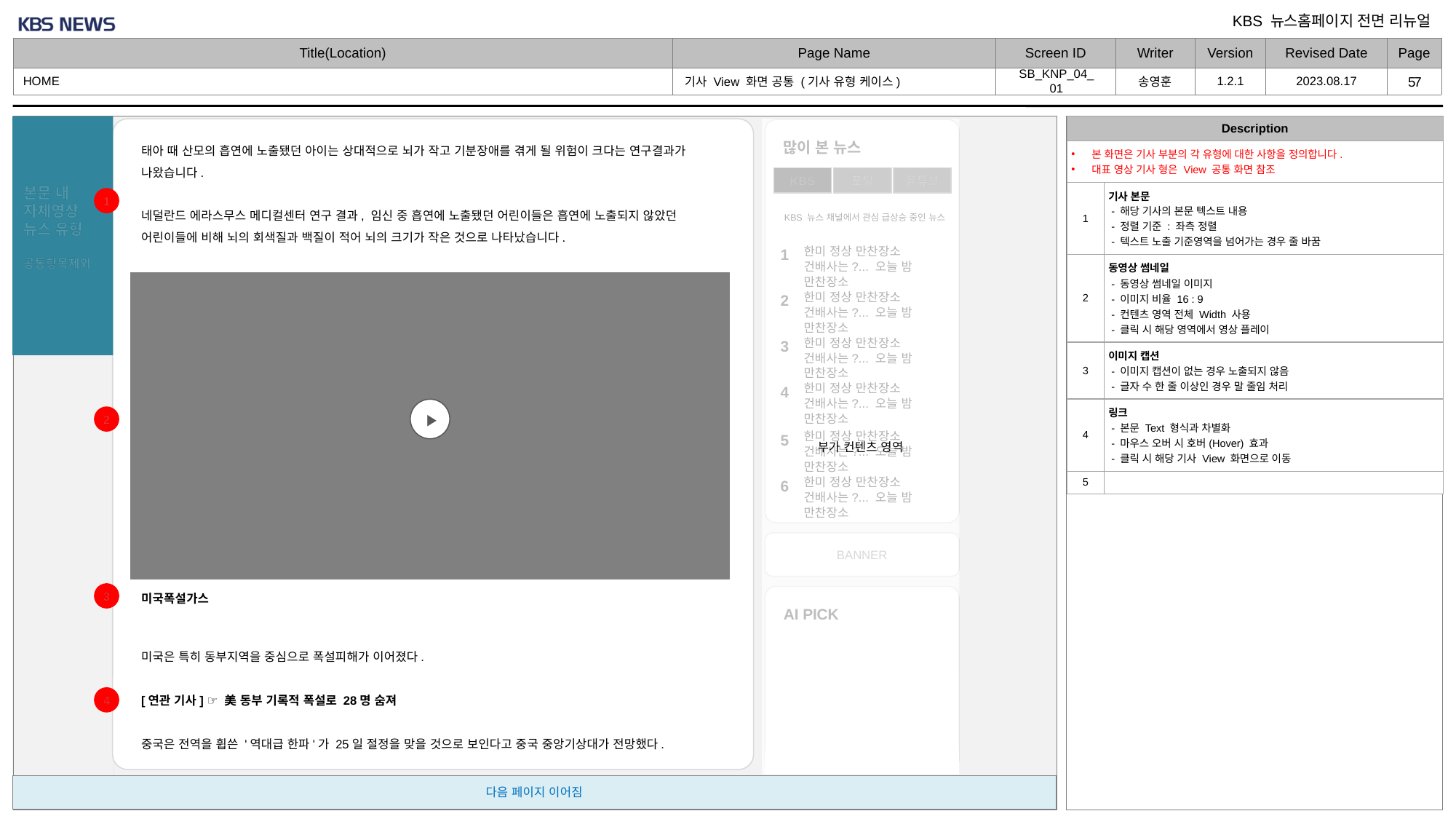

HOME
SB_KNP_04_01
# 기사 View 화면 공통 (기사 유형 케이스)
본문 내
자체영상
뉴스 유형

공통항목제외

| Description |  |
| --- | --- |
| 본 화면은 기사 부분의 각 유형에 대한 사항을 정의합니다. 대표 영상 기사 형은 View 공통 화면 참조 |  |
| 1 | 기사 본문 - 해당 기사의 본문 텍스트 내용 - 정렬 기준 : 좌측 정렬 - 텍스트 노출 기준영역을 넘어가는 경우 줄 바꿈 |
| 2 | 동영상 썸네일 - 동영상 썸네일 이미지 - 이미지 비율 16 : 9 - 컨텐츠 영역 전체 Width 사용 - 클릭 시 해당 영역에서 영상 플레이 |
| 3 | 이미지 캡션 - 이미지 캡션이 없는 경우 노출되지 않음 - 글자 수 한 줄 이상인 경우 말 줄임 처리 |
| 4 | 링크 - 본문 Text 형식과 차별화 - 마우스 오버 시 호버(Hover) 효과 - 클릭 시 해당 기사 View 화면으로 이동 |
| 5 |  |

부가 컨텐츠 영역

많이 본 뉴스
KBS
포털
유튜브
KBS 뉴스 채널에서 관심 급상승 중인 뉴스
한미 정상 만찬장소 건배사는?... 오늘 밤 만찬장소
1
한미 정상 만찬장소 건배사는?... 오늘 밤 만찬장소
2
한미 정상 만찬장소 건배사는?... 오늘 밤 만찬장소
3
한미 정상 만찬장소 건배사는?... 오늘 밤 만찬장소
4
한미 정상 만찬장소 건배사는?... 오늘 밤 만찬장소
5
한미 정상 만찬장소 건배사는?... 오늘 밤 만찬장소
6
BANNER

AI PICK

태아 때 산모의 흡연에 노출됐던 아이는 상대적으로 뇌가 작고 기분장애를 겪게 될 위험이 크다는 연구결과가 나왔습니다.

네덜란드 에라스무스 메디컬센터 연구 결과, 임신 중 흡연에 노출됐던 어린이들은 흡연에 노출되지 않았던 어린이들에 비해 뇌의 회색질과 백질이 적어 뇌의 크기가 작은 것으로 나타났습니다.

1

 ▶
2
3
미국폭설가스
미국은 특히 동부지역을 중심으로 폭설피해가 이어졌다.

[연관 기사] ☞ 美 동부 기록적 폭설로 28명 숨져

중국은 전역을 휩쓴 '역대급 한파'가 25일 절정을 맞을 것으로 보인다고 중국 중앙기상대가 전망했다.
4